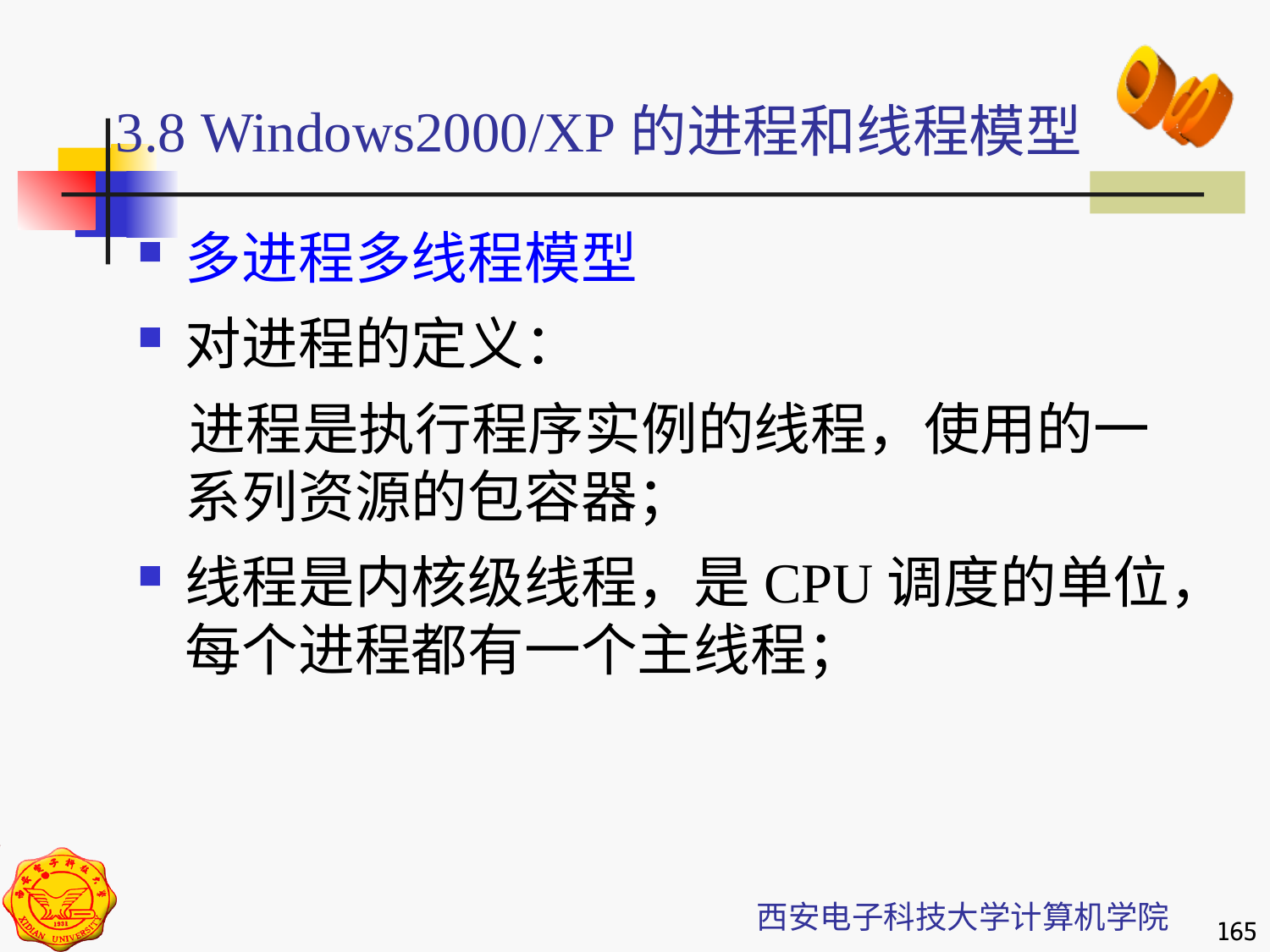

3.8 Windows2000/XP的进程和线程模型
多进程多线程模型
对进程的定义：
   进程是执行程序实例的线程，使用的一系列资源的包容器；
线程是内核级线程，是CPU调度的单位，每个进程都有一个主线程；
165